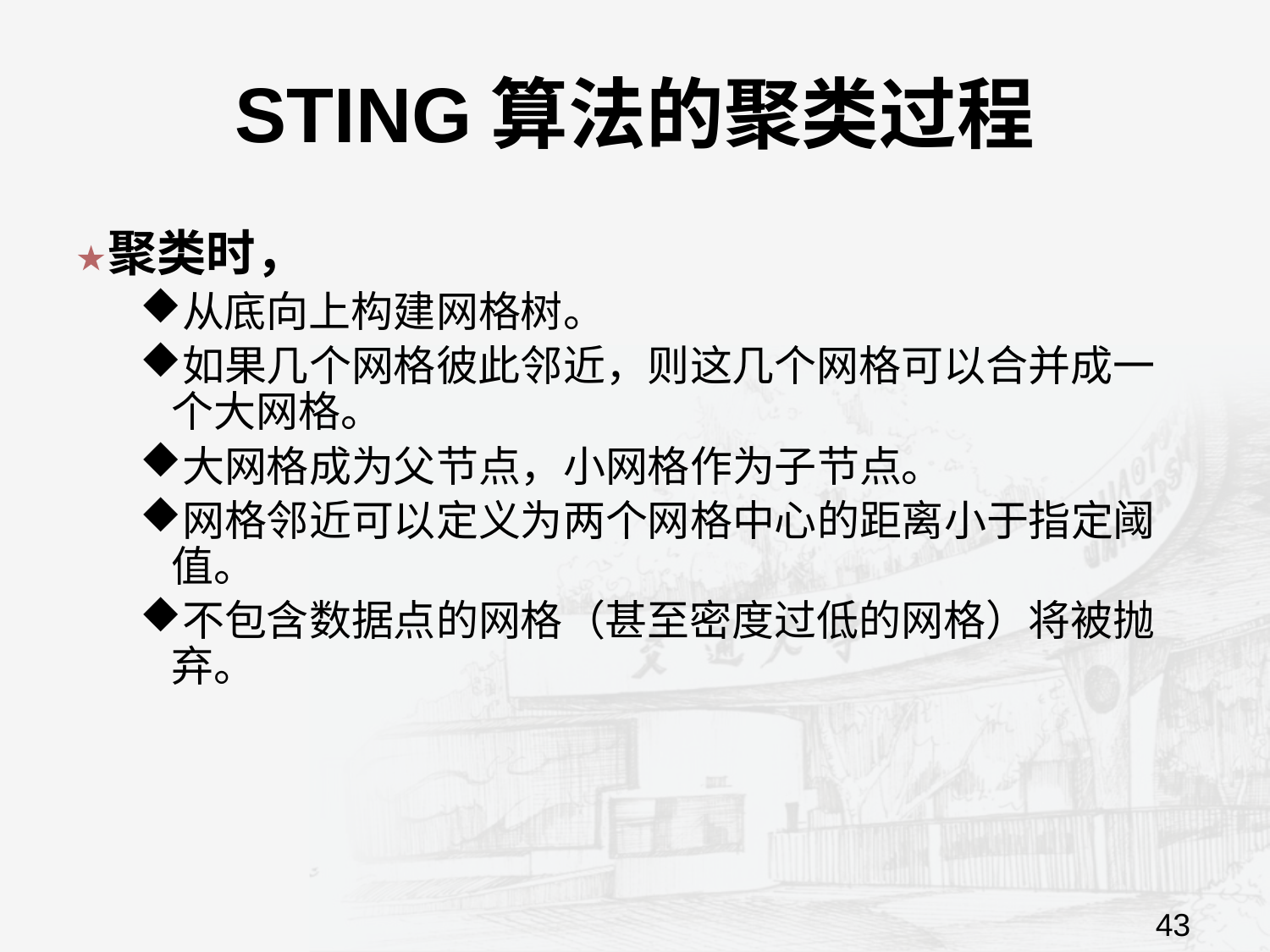

# STING算法的聚类过程
聚类时，
从底向上构建网格树。
如果几个网格彼此邻近，则这几个网格可以合并成一个大网格。
大网格成为父节点，小网格作为子节点。
网格邻近可以定义为两个网格中心的距离小于指定阈值。
不包含数据点的网格（甚至密度过低的网格）将被抛弃。

43